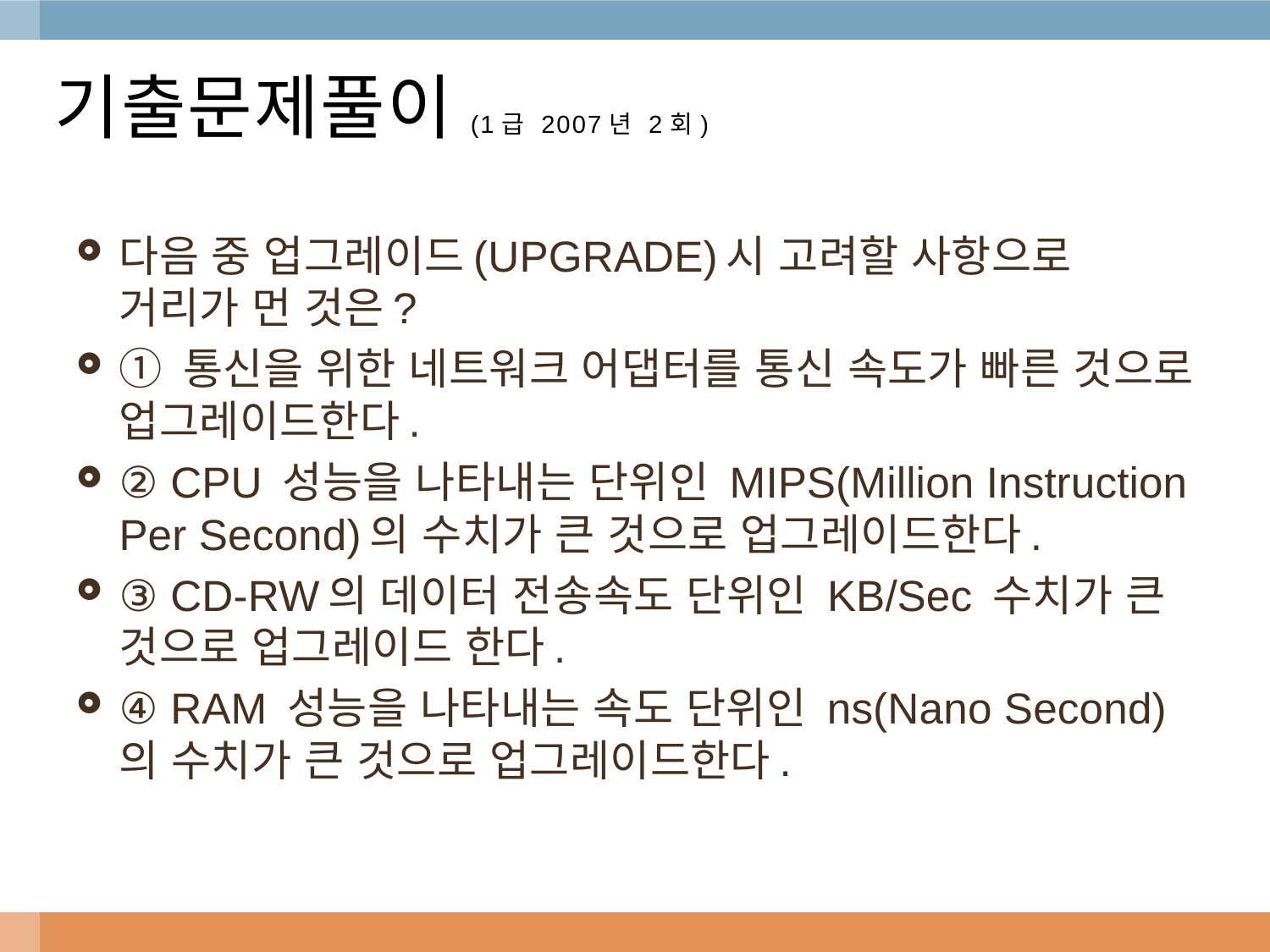

# 기출문제풀이(1급 2007년 2회)
다음 중 업그레이드(UPGRADE)시 고려할 사항으로 거리가 먼 것은?
① 통신을 위한 네트워크 어댑터를 통신 속도가 빠른 것으로 업그레이드한다.
② CPU 성능을 나타내는 단위인 MIPS(Million Instruction Per Second)의 수치가 큰 것으로 업그레이드한다.
③ CD-RW의 데이터 전송속도 단위인 KB/Sec 수치가 큰 것으로 업그레이드 한다.
④ RAM 성능을 나타내는 속도 단위인 ns(Nano Second)의 수치가 큰 것으로 업그레이드한다.